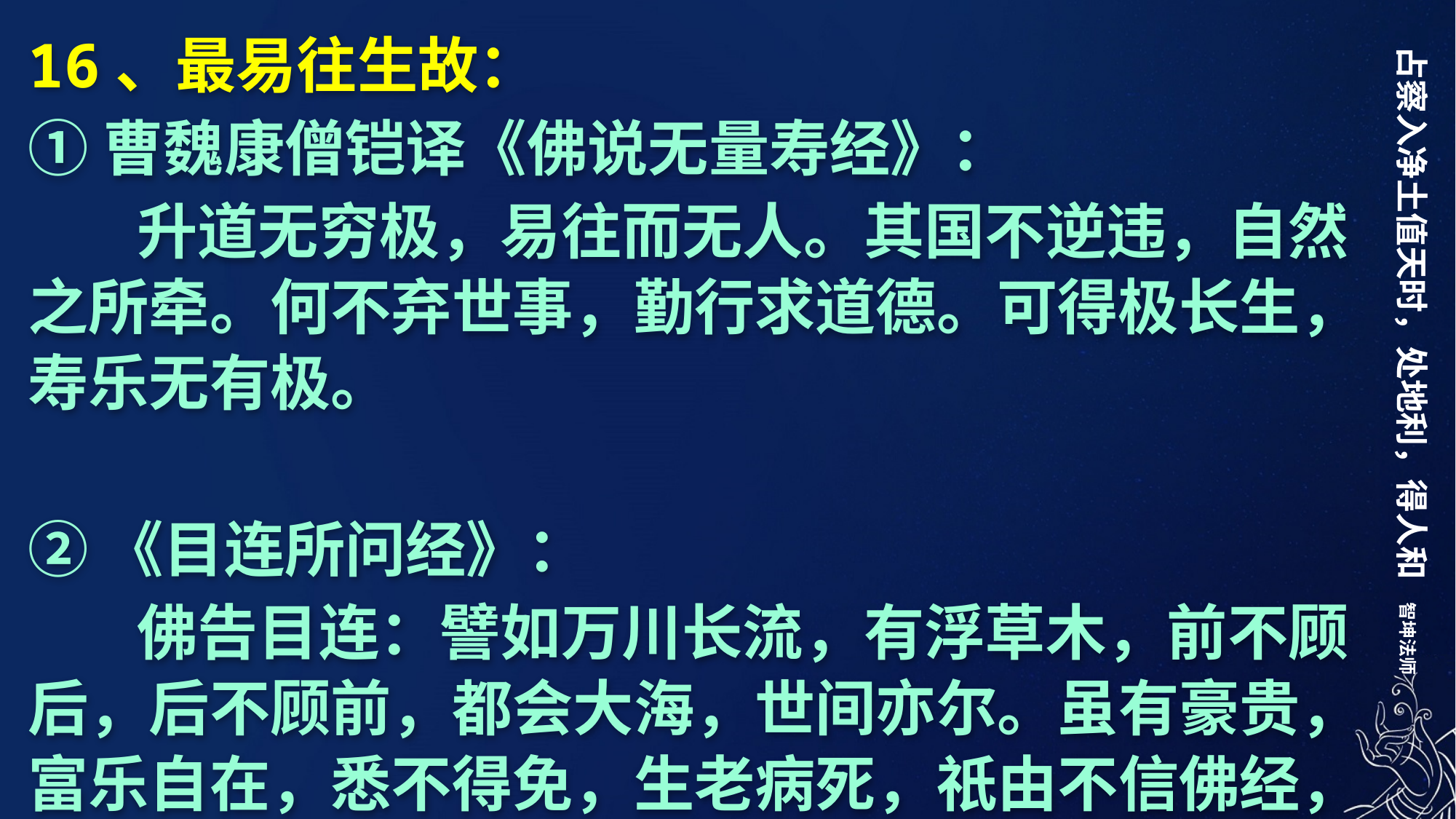

16、最易往生故：
①曹魏康僧铠译《佛说无量寿经》：
	升道无穷极，易往而无人。其国不逆违，自然之所牵。何不弃世事，勤行求道德。可得极长生，寿乐无有极。

②《目连所问经》：
	佛告目连：譬如万川长流，有浮草木，前不顾后，后不顾前，都会大海，世间亦尔。虽有豪贵，富乐自在，悉不得免，生老病死，祇由不信佛经，